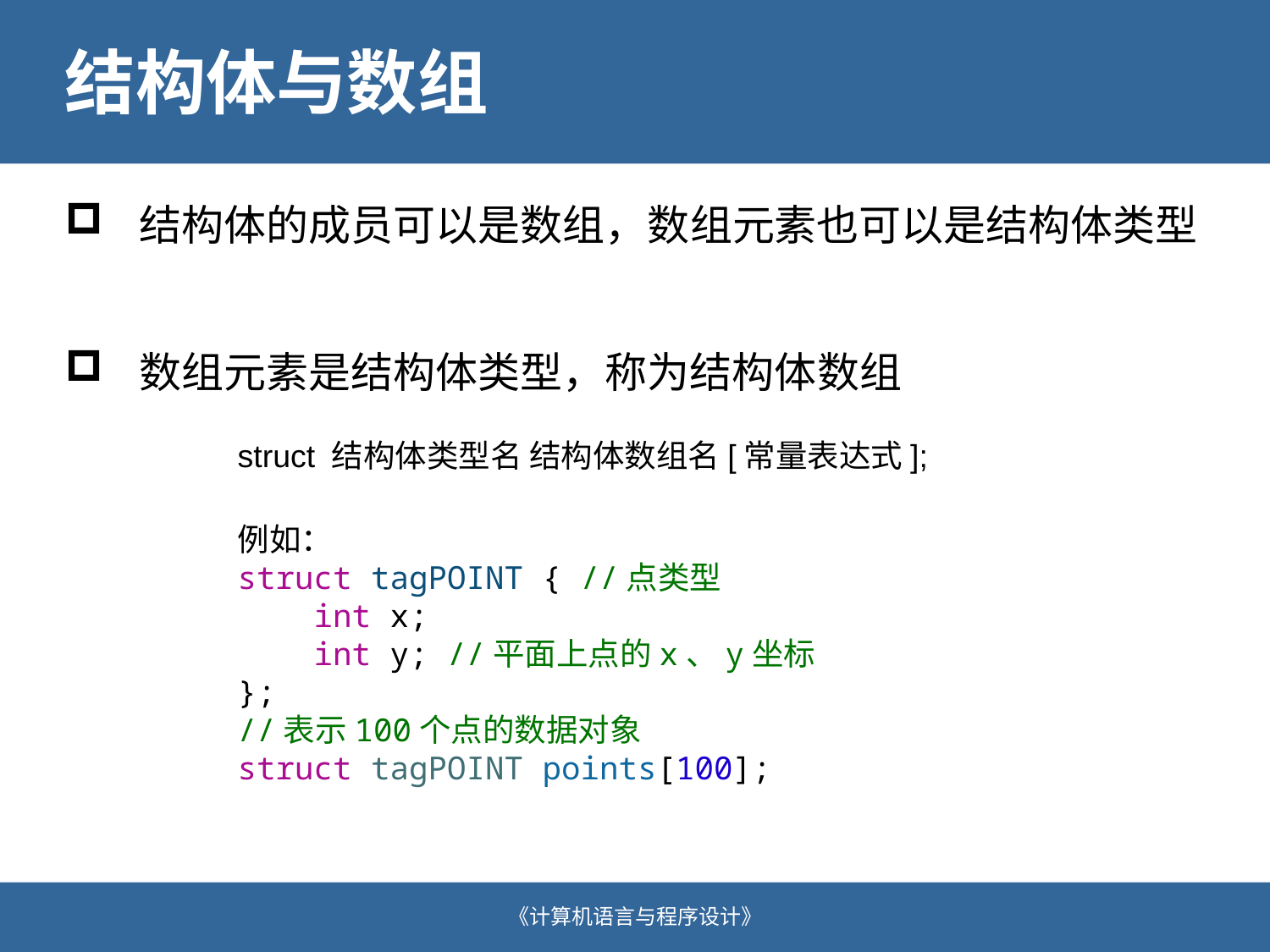

# 结构体与数组
结构体的成员可以是数组，数组元素也可以是结构体类型

数组元素是结构体类型，称为结构体数组
struct 结构体类型名 结构体数组名[常量表达式];
例如：
struct tagPOINT { //点类型
    int x;
    int y; //平面上点的x、y坐标
};
//表示100个点的数据对象
struct tagPOINT points[100];

《计算机语言与程序设计》
16